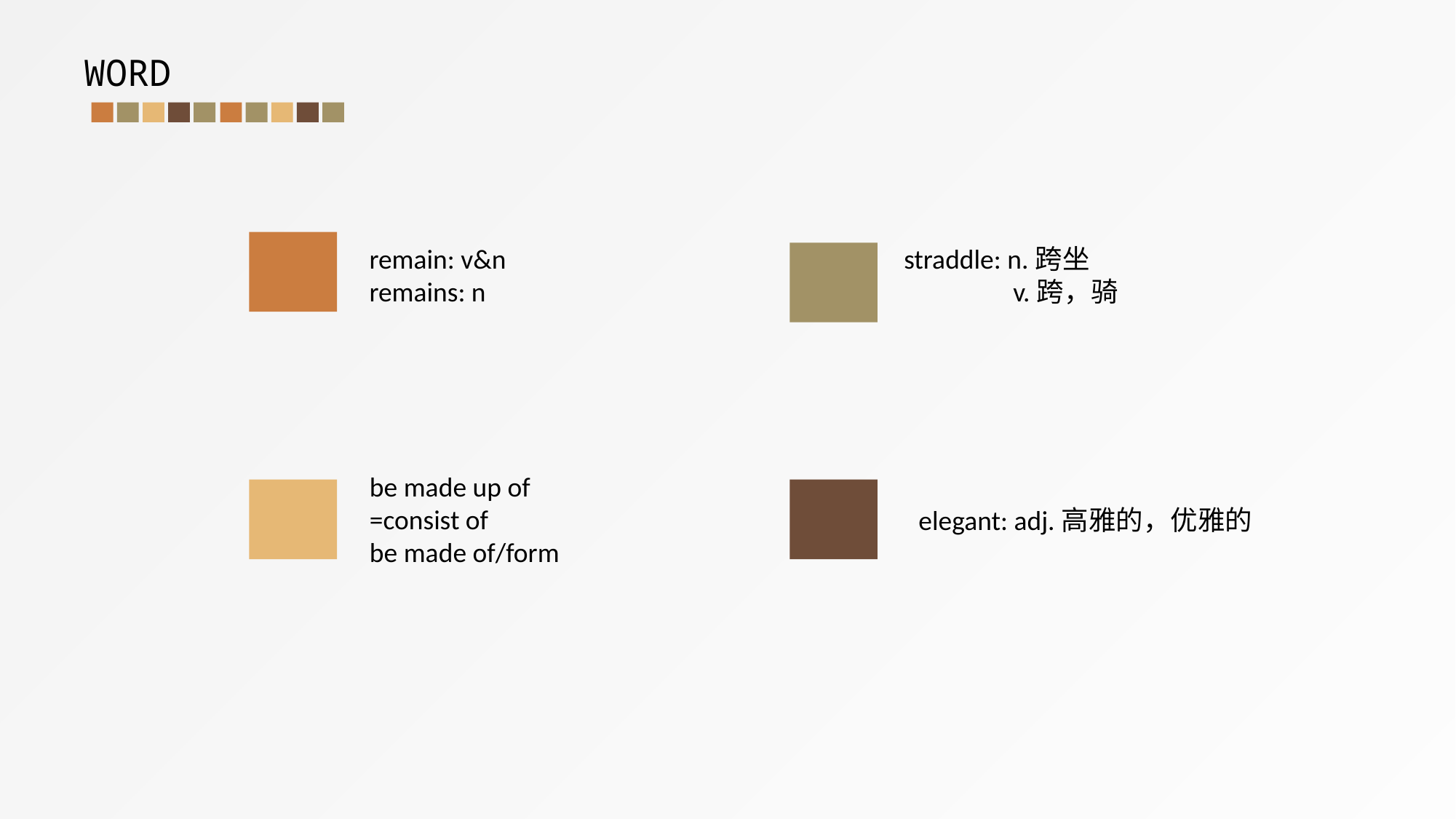

WORD

straddle: n.跨坐
	v.跨，骑
remain: v&n
remains: n

be made up of
=consist of
be made of/form

elegant: adj.高雅的，优雅的